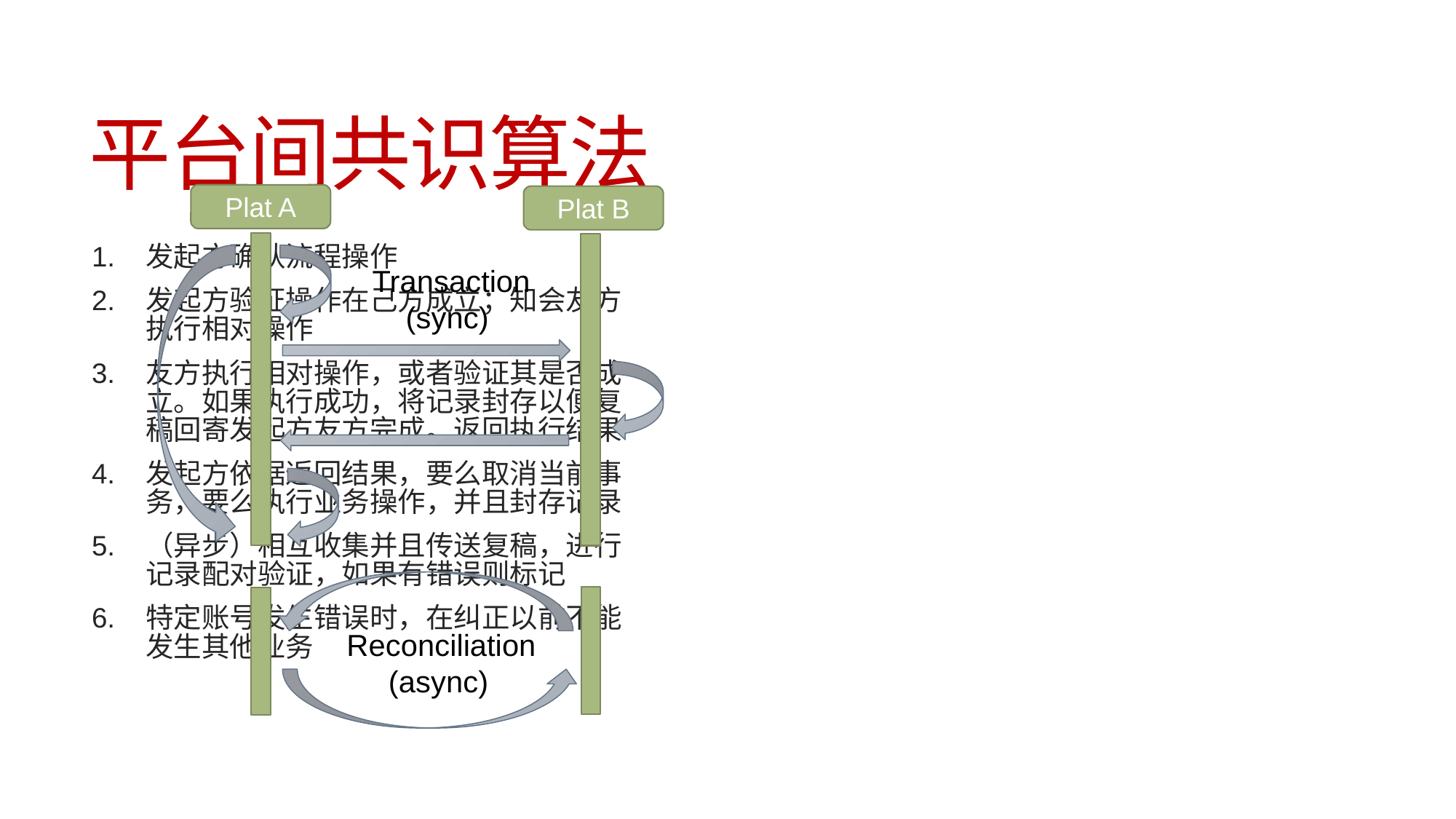

# 平台间共识算法
Plat A
Plat B

Transaction
    (sync)

Reconciliation
     (async)

发起方确认流程操作
发起方验证操作在己方成立；知会友方执行相对操作
友方执行相对操作，或者验证其是否成立。如果执行成功，将记录封存以便复稿回寄发起方友方完成。返回执行结果
发起方依据返回结果，要么取消当前事务，要么执行业务操作，并且封存记录
（异步）相互收集并且传送复稿，进行记录配对验证，如果有错误则标记
特定账号发生错误时，在纠正以前不能发生其他业务